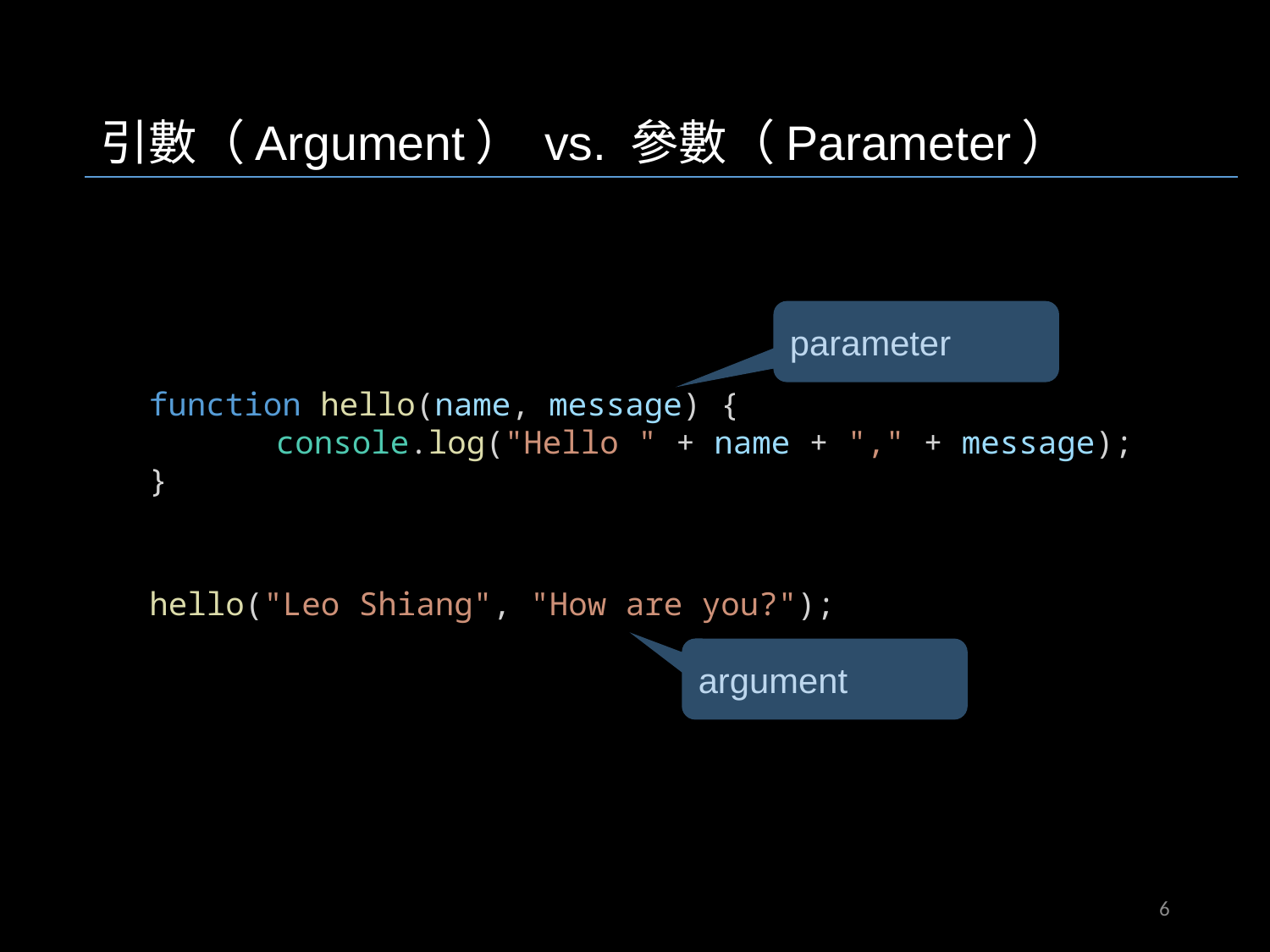

引數（Argument） vs. 參數（Parameter）

parameter
function hello(name, message) {
	console.log("Hello " + name + "," + message);
}
hello("Leo Shiang", "How are you?");
argument
JavaScriptObjects02.js

6